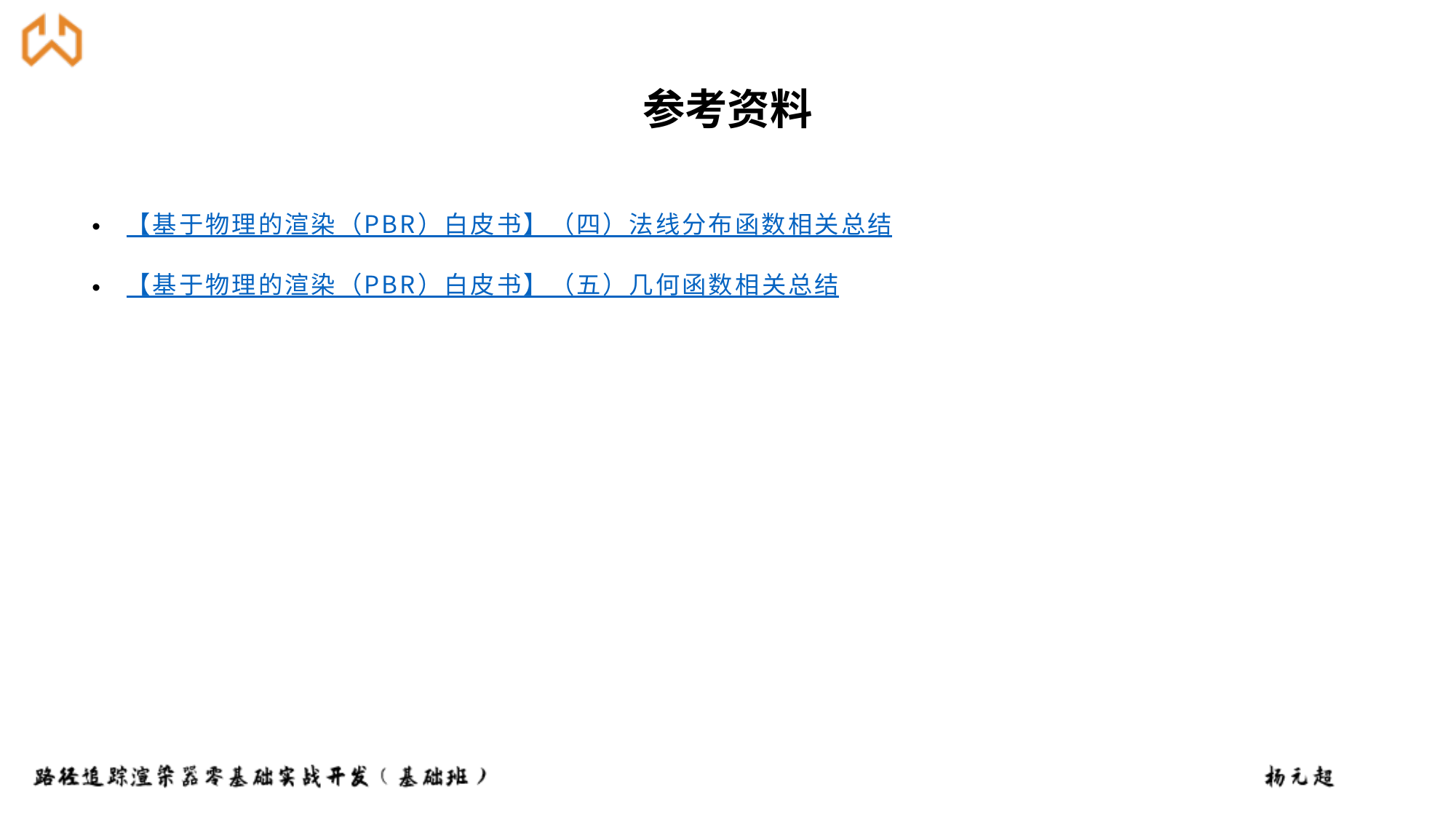

【基于物理的渲染（PBR）白皮书】（四）法线分布函数相关总结
【基于物理的渲染（PBR）白皮书】（五）几何函数相关总结